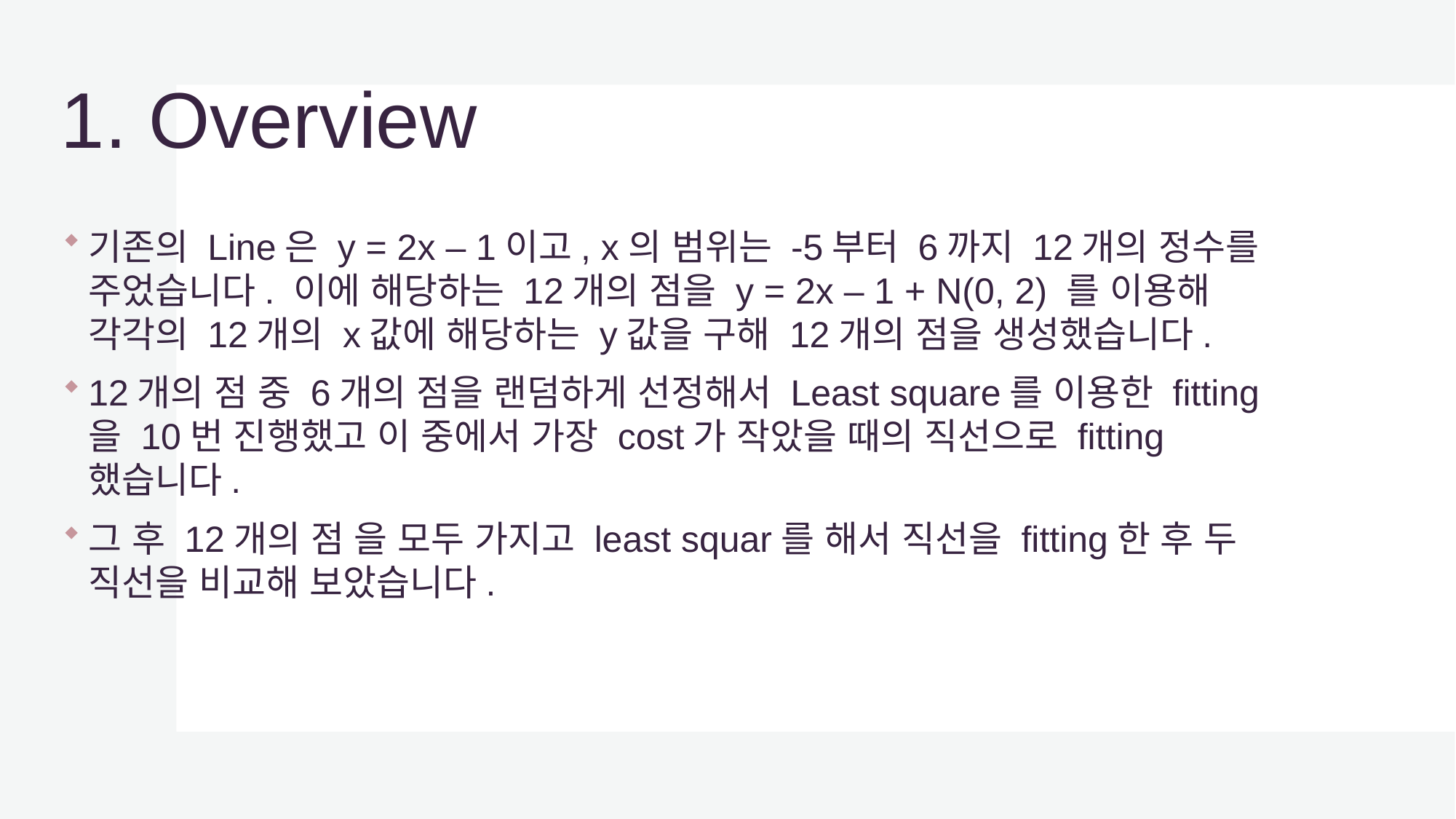

# 1. Overview
기존의 Line은 y = 2x – 1이고, x의 범위는 -5부터 6까지 12개의 정수를 주었습니다. 이에 해당하는 12개의 점을 y = 2x – 1 + N(0, 2) 를 이용해 각각의 12개의 x값에 해당하는 y값을 구해 12개의 점을 생성했습니다.
12개의 점 중 6개의 점을 랜덤하게 선정해서 Least square를 이용한 fitting을 10번 진행했고 이 중에서 가장 cost가 작았을 때의 직선으로 fitting했습니다.
그 후 12개의 점 을 모두 가지고 least squar를 해서 직선을 fitting한 후 두 직선을 비교해 보았습니다.